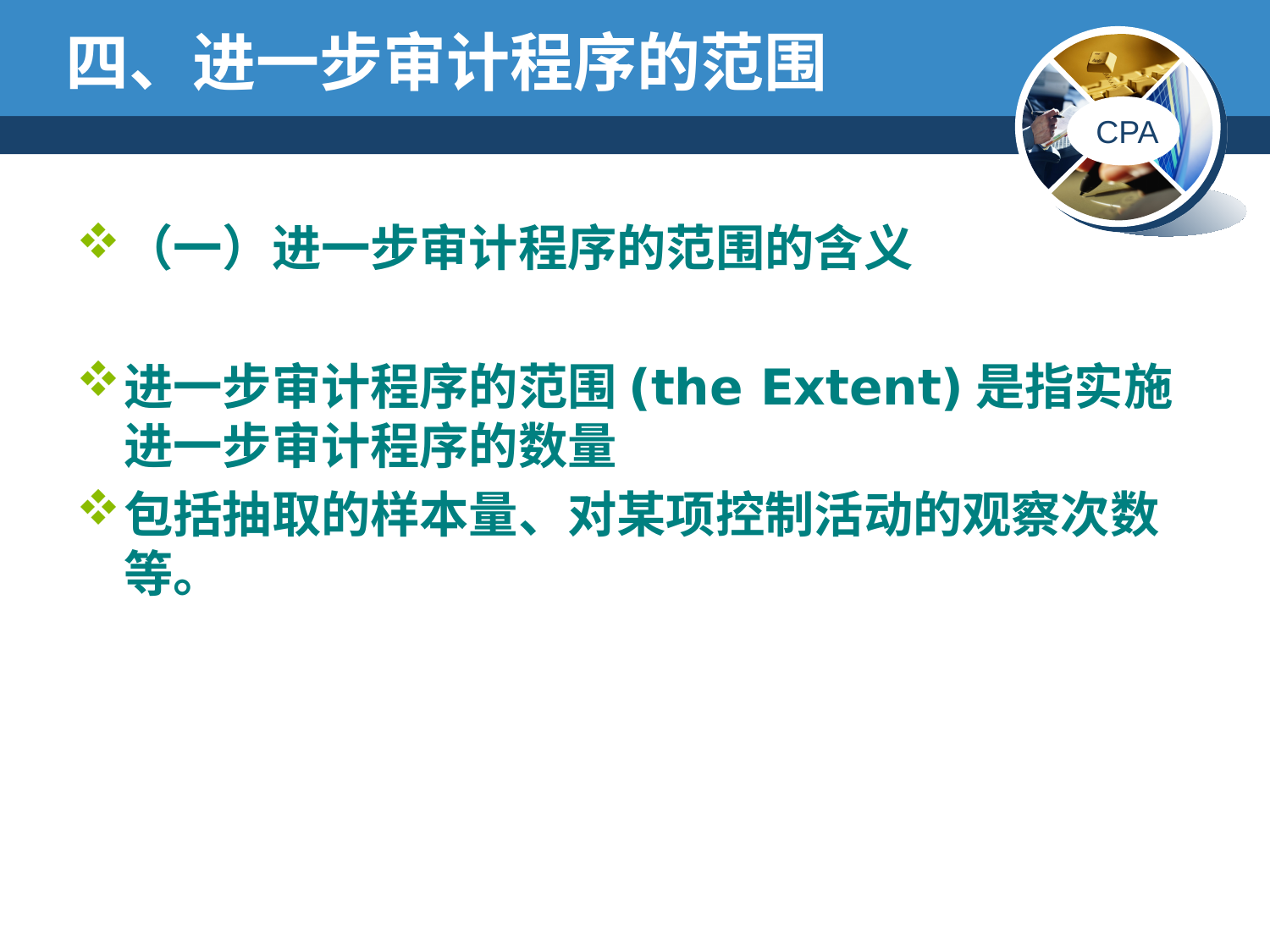

# 四、进一步审计程序的范围
（一）进一步审计程序的范围的含义

进一步审计程序的范围(the Extent)是指实施进一步审计程序的数量
包括抽取的样本量、对某项控制活动的观察次数等。